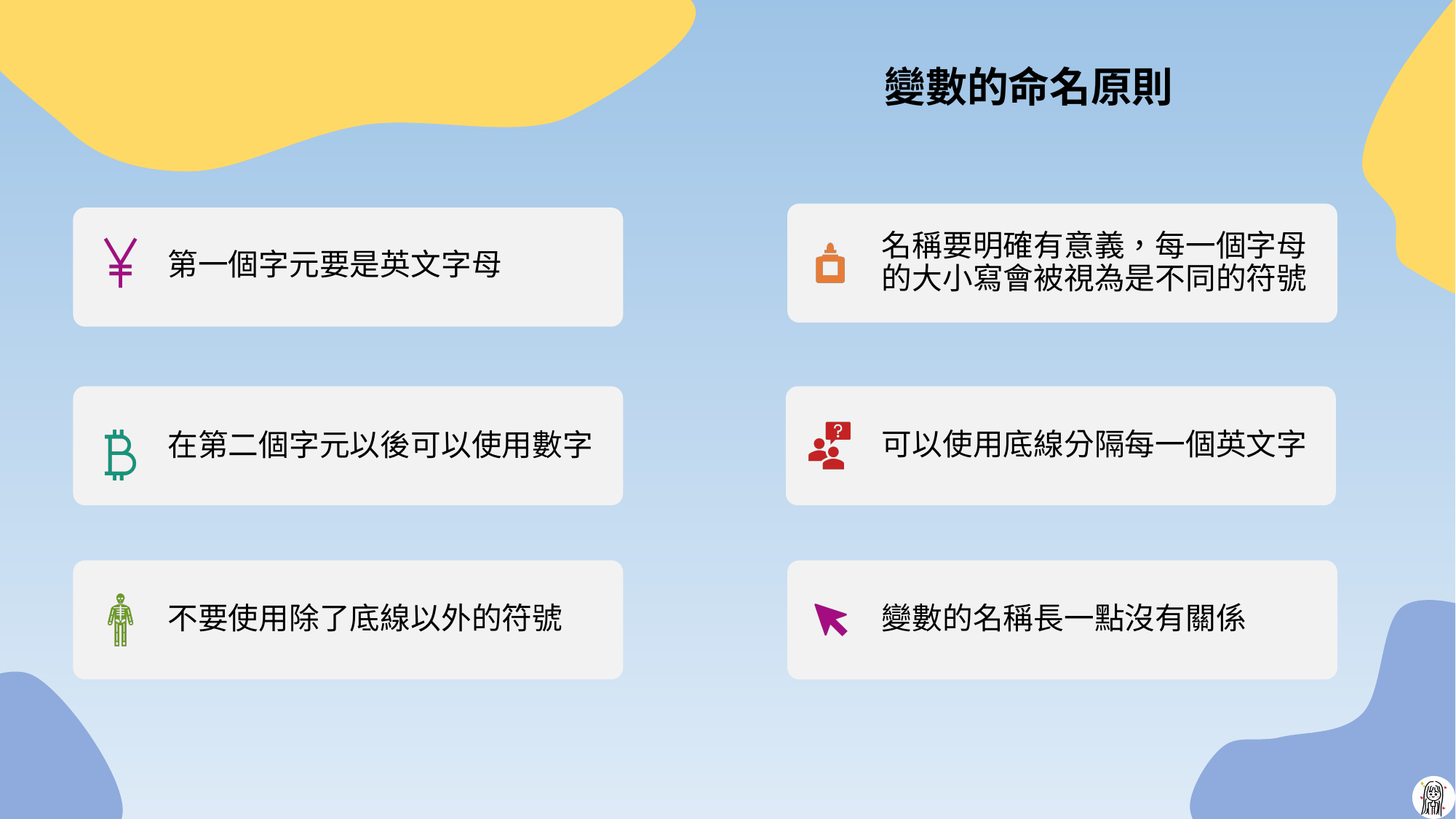

# 變數的命名原則

名稱要明確有意義，每一個字母的大小寫會被視為是不同的符號
第一個字元要是英文字母

可以使用底線分隔每一個英文字
在第二個字元以後可以使用數字

不要使用除了底線以外的符號
變數的名稱長一點沒有關係

15